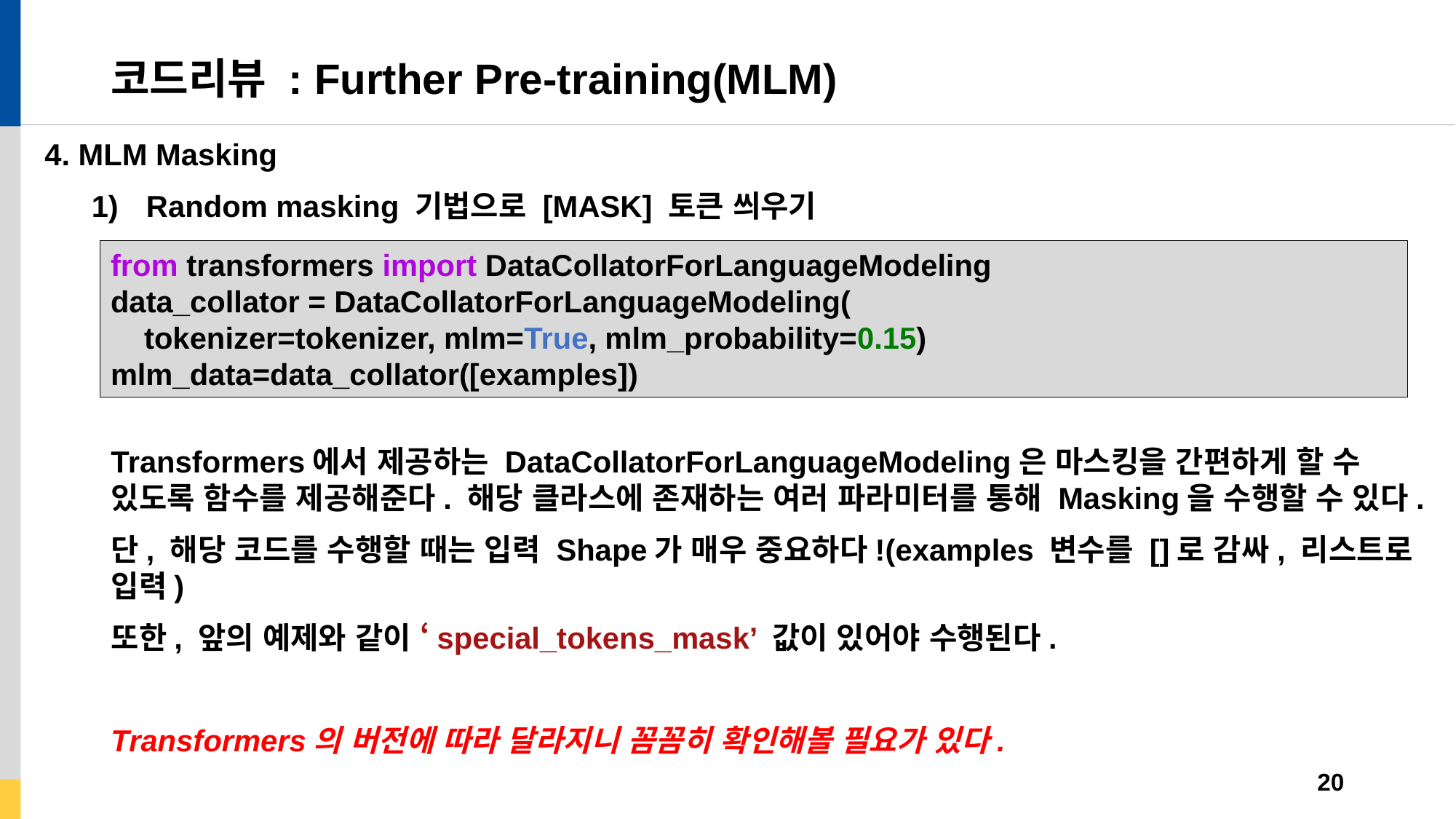

# 코드리뷰 : Further Pre-training(MLM)
4. MLM Masking
Random masking 기법으로 [MASK] 토큰 씌우기
from transformers import DataCollatorForLanguageModeling
data_collator = DataCollatorForLanguageModeling(
    tokenizer=tokenizer, mlm=True, mlm_probability=0.15)
mlm_data=data_collator([examples])
Transformers에서 제공하는 DataCollatorForLanguageModeling은 마스킹을 간편하게 할 수 있도록 함수를 제공해준다. 해당 클라스에 존재하는 여러 파라미터를 통해 Masking을 수행할 수 있다.
단, 해당 코드를 수행할 때는 입력 Shape가 매우 중요하다!(examples 변수를 []로 감싸, 리스트로 입력)
또한, 앞의 예제와 같이 ‘special_tokens_mask’ 값이 있어야 수행된다.

Transformers의 버전에 따라 달라지니 꼼꼼히 확인해볼 필요가 있다.
20